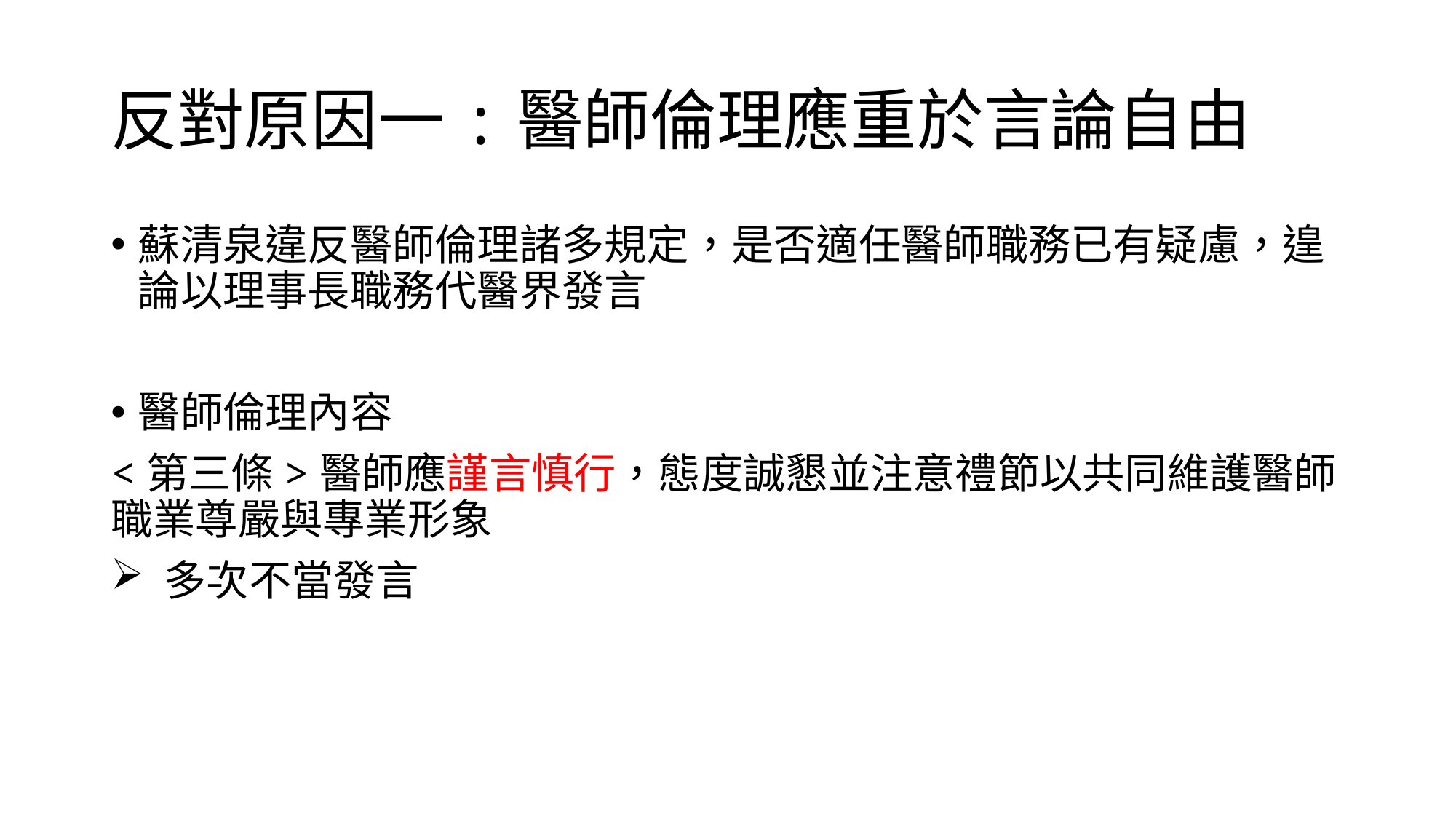

# 反對原因一:醫師倫理應重於言論自由
蘇清泉違反醫師倫理諸多規定，是否適任醫師職務已有疑慮，遑論以理事長職務代醫界發言

醫師倫理內容
<第三條>醫師應謹言慎行，態度誠懇並注意禮節以共同維護醫師職業尊嚴與專業形象
 多次不當發言